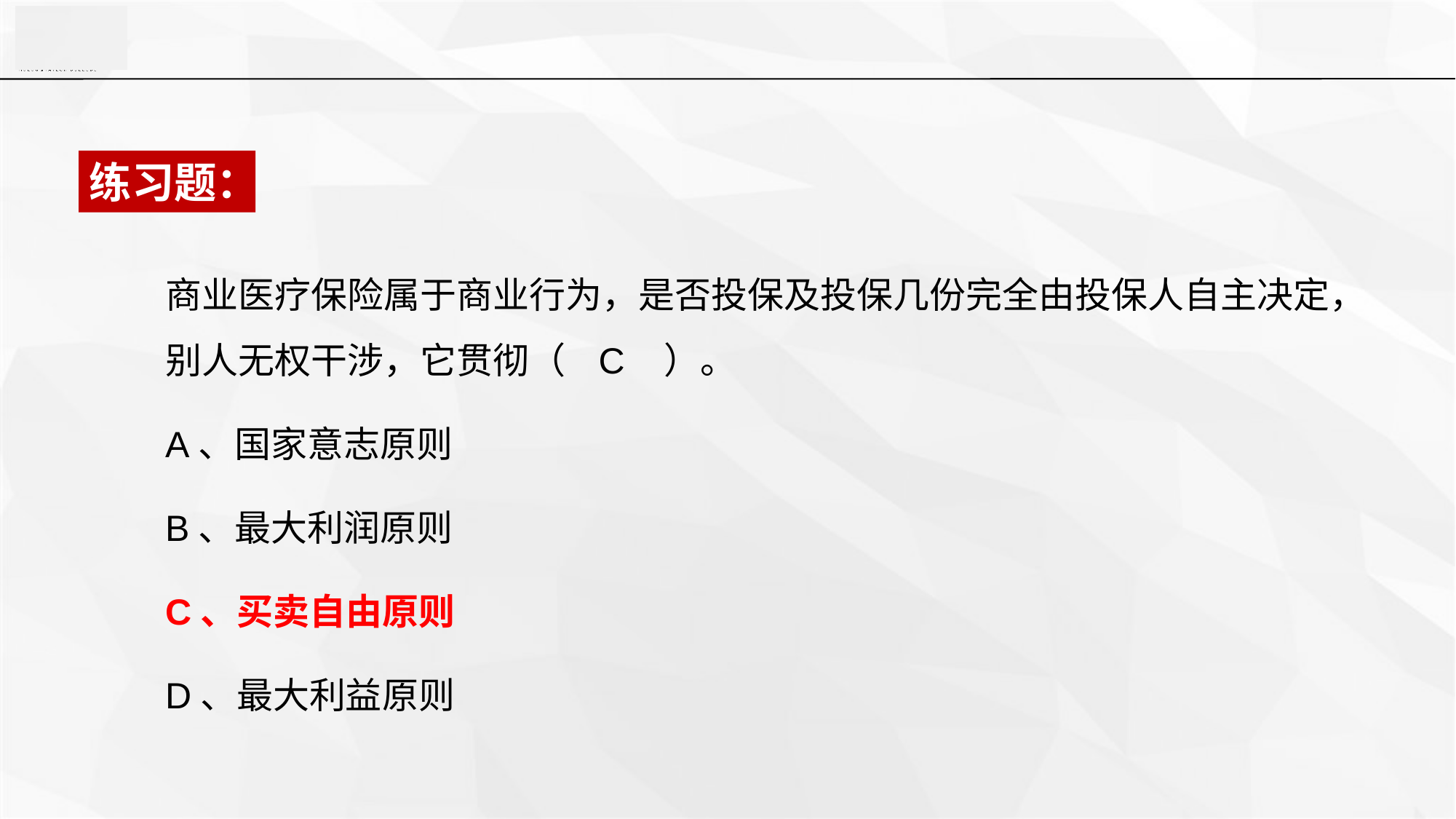

练习题：
商业医疗保险属于商业行为，是否投保及投保几份完全由投保人自主决定，别人无权干涉，它贯彻（   C   ）。
A、国家意志原则
B、最大利润原则
C、买卖自由原则
D、最大利益原则